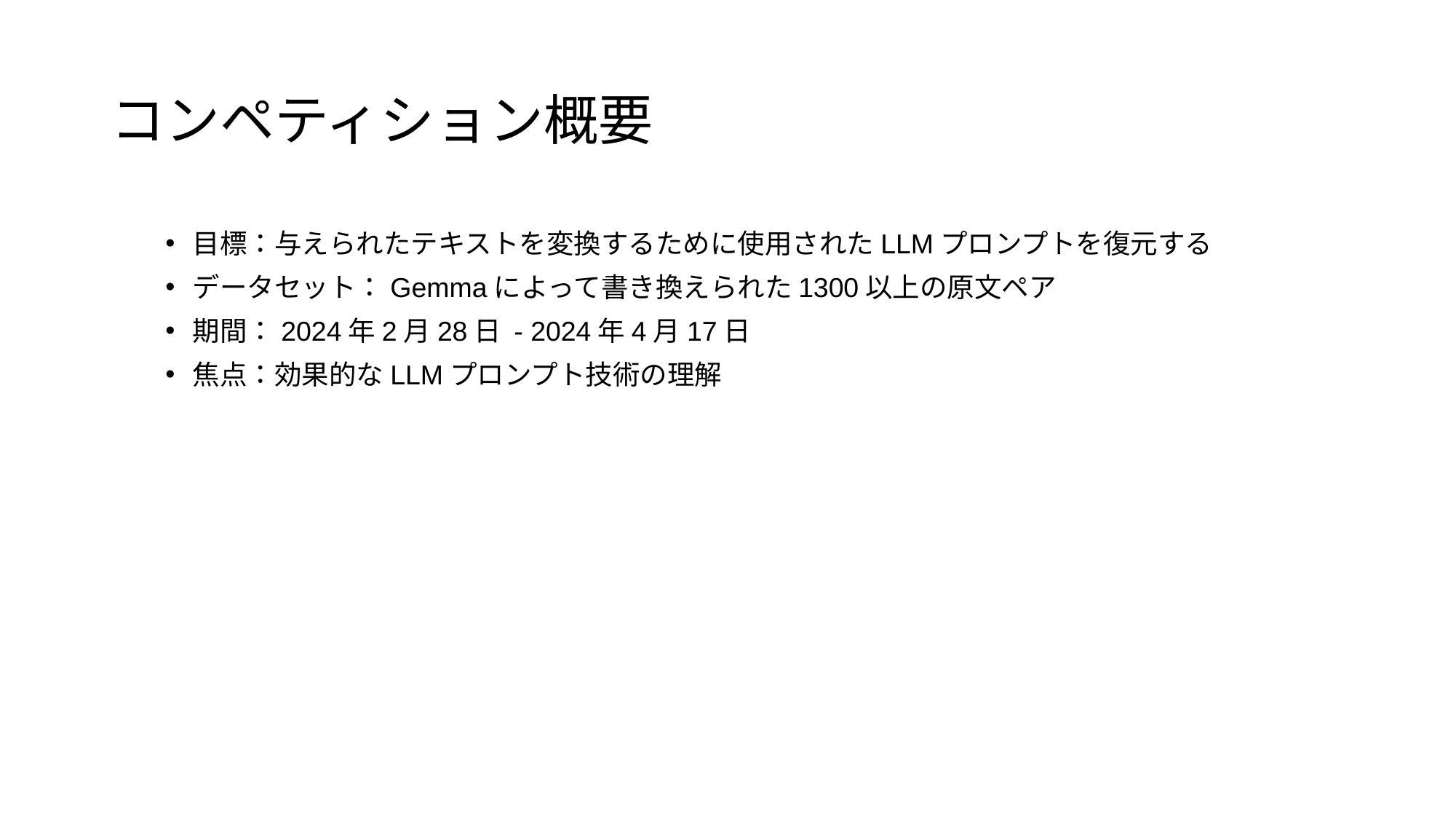

# コンペティション概要
目標：与えられたテキストを変換するために使用されたLLMプロンプトを復元する
データセット：Gemmaによって書き換えられた1300以上の原文ペア
期間：2024年2月28日 - 2024年4月17日
焦点：効果的なLLMプロンプト技術の理解